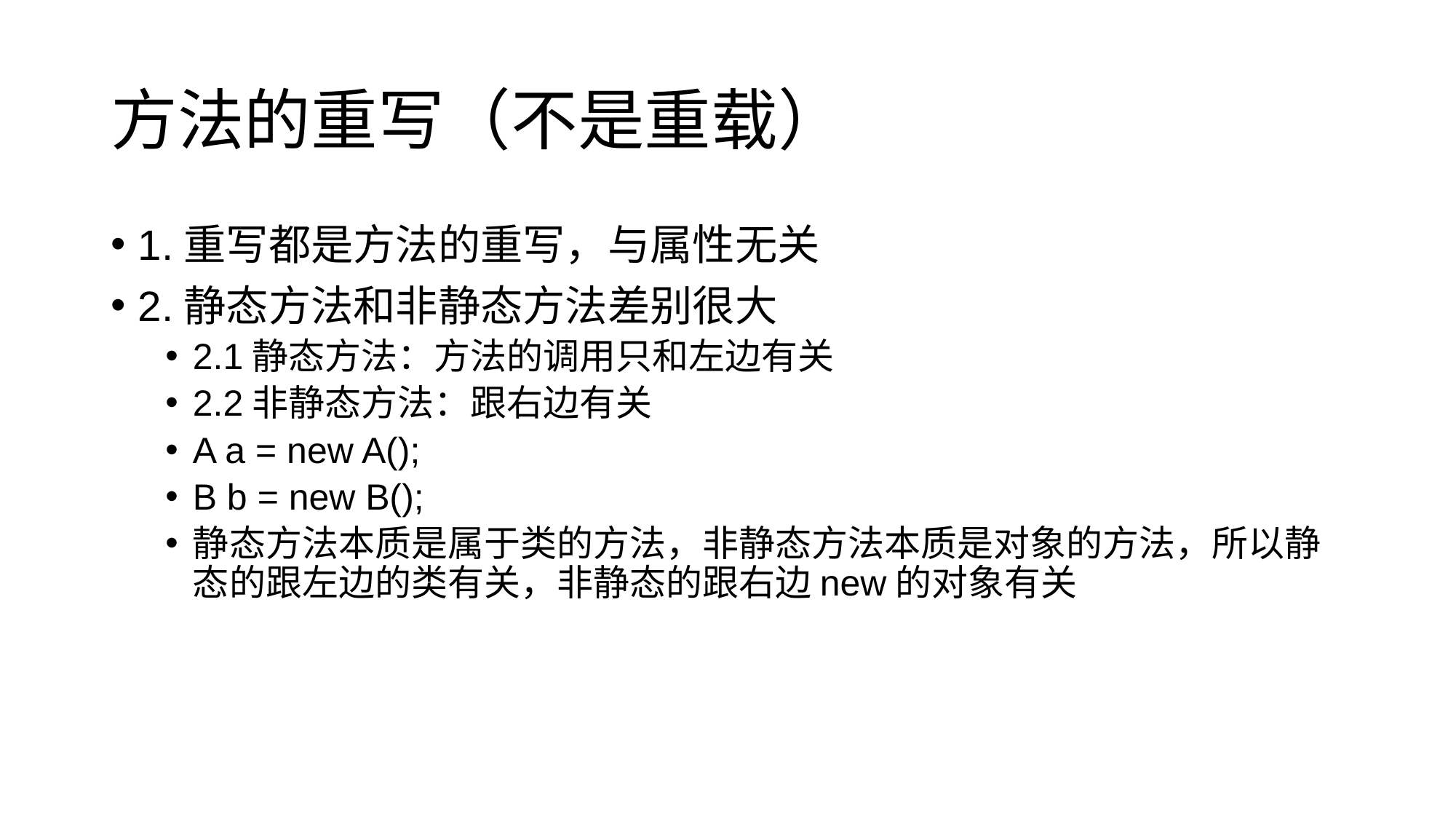

# 方法的重写（不是重载）
1.重写都是方法的重写，与属性无关
2.静态方法和非静态方法差别很大
2.1静态方法：方法的调用只和左边有关
2.2非静态方法：跟右边有关
A a = new A();
B b = new B();
静态方法本质是属于类的方法，非静态方法本质是对象的方法，所以静态的跟左边的类有关，非静态的跟右边new的对象有关